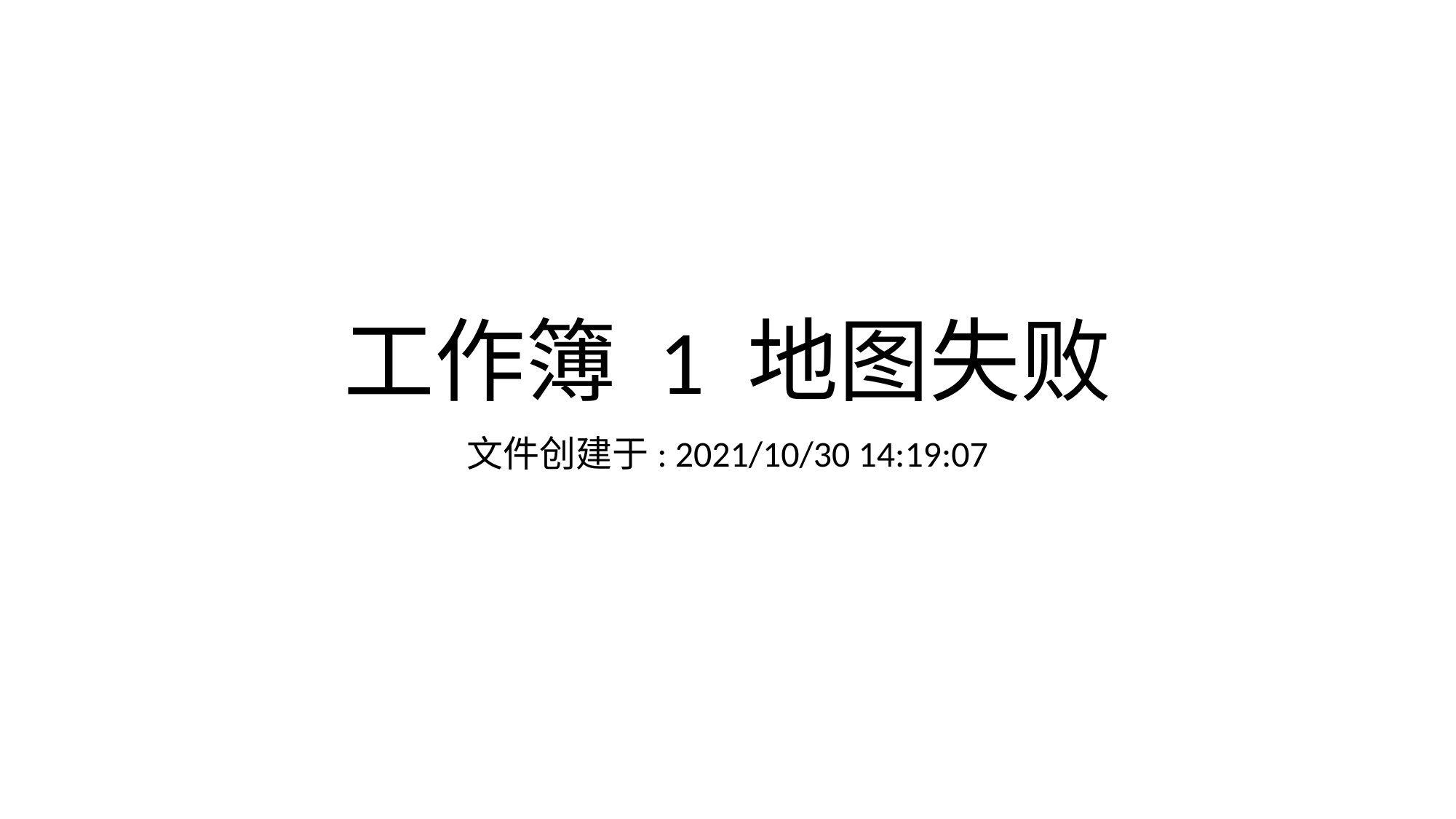

# 工作簿 1 地图失败
文件创建于: 2021/10/30 14:19:07